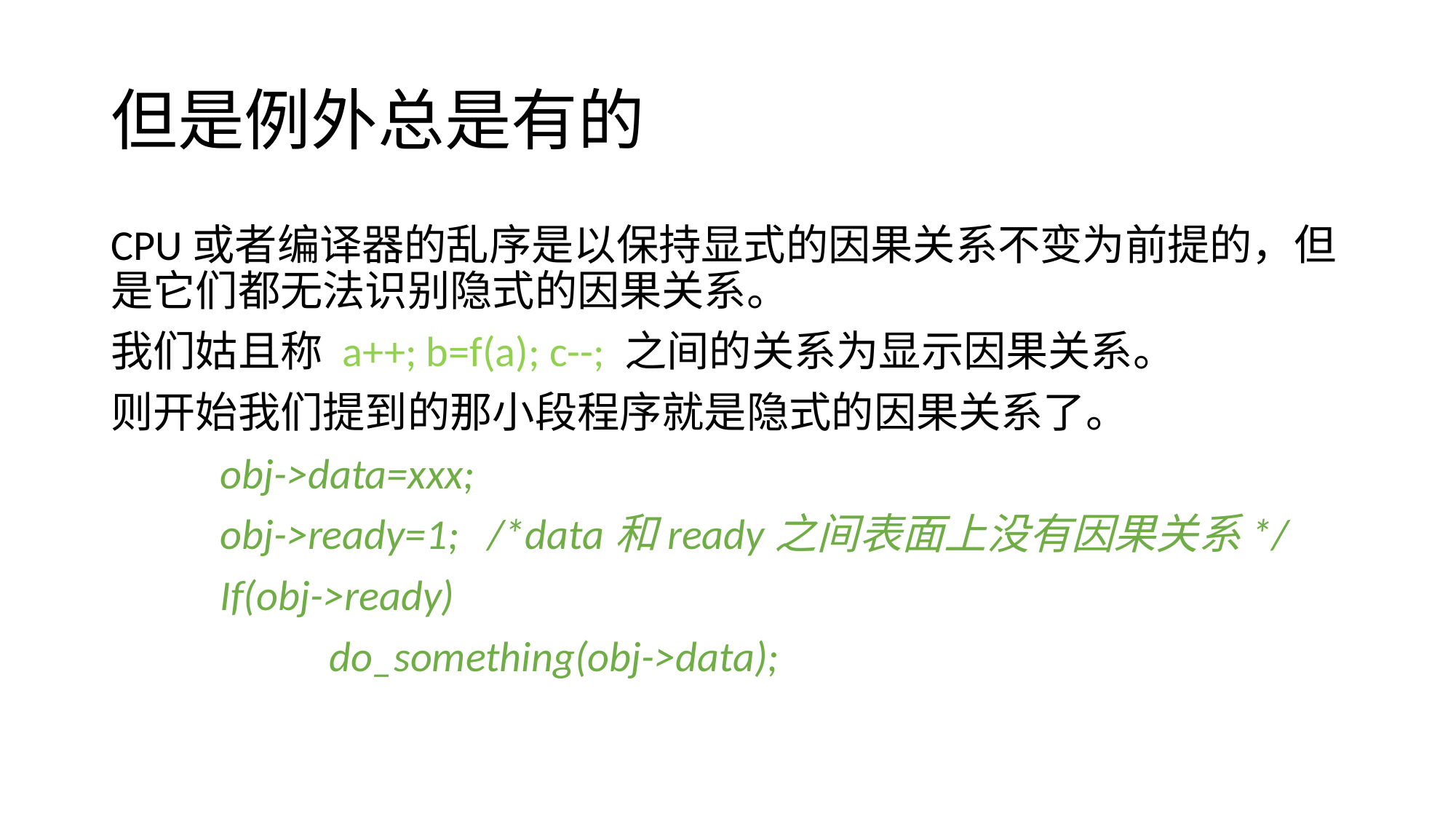

# 但是例外总是有的
CPU或者编译器的乱序是以保持显式的因果关系不变为前提的，但是它们都无法识别隐式的因果关系。
我们姑且称 a++; b=f(a); c--; 之间的关系为显示因果关系。
则开始我们提到的那小段程序就是隐式的因果关系了。
	obj->data=xxx;
	obj->ready=1;   /*data和ready之间表面上没有因果关系*/
	If(obj->ready)
		do_something(obj->data);